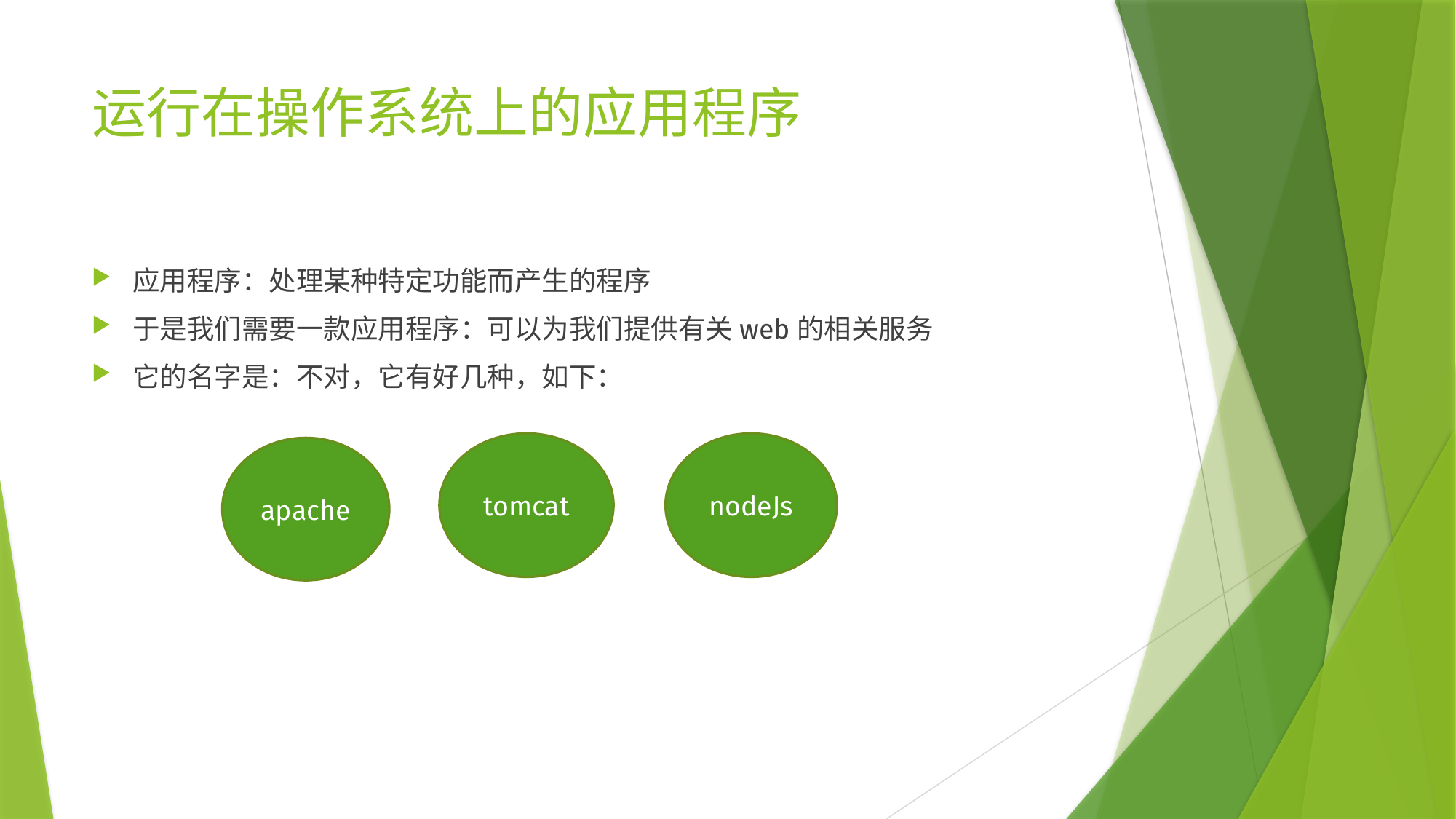

# 运行在操作系统上的应用程序
应用程序：处理某种特定功能而产生的程序
于是我们需要一款应用程序：可以为我们提供有关web的相关服务
它的名字是：不对，它有好几种，如下：
tomcat
nodeJs
apache